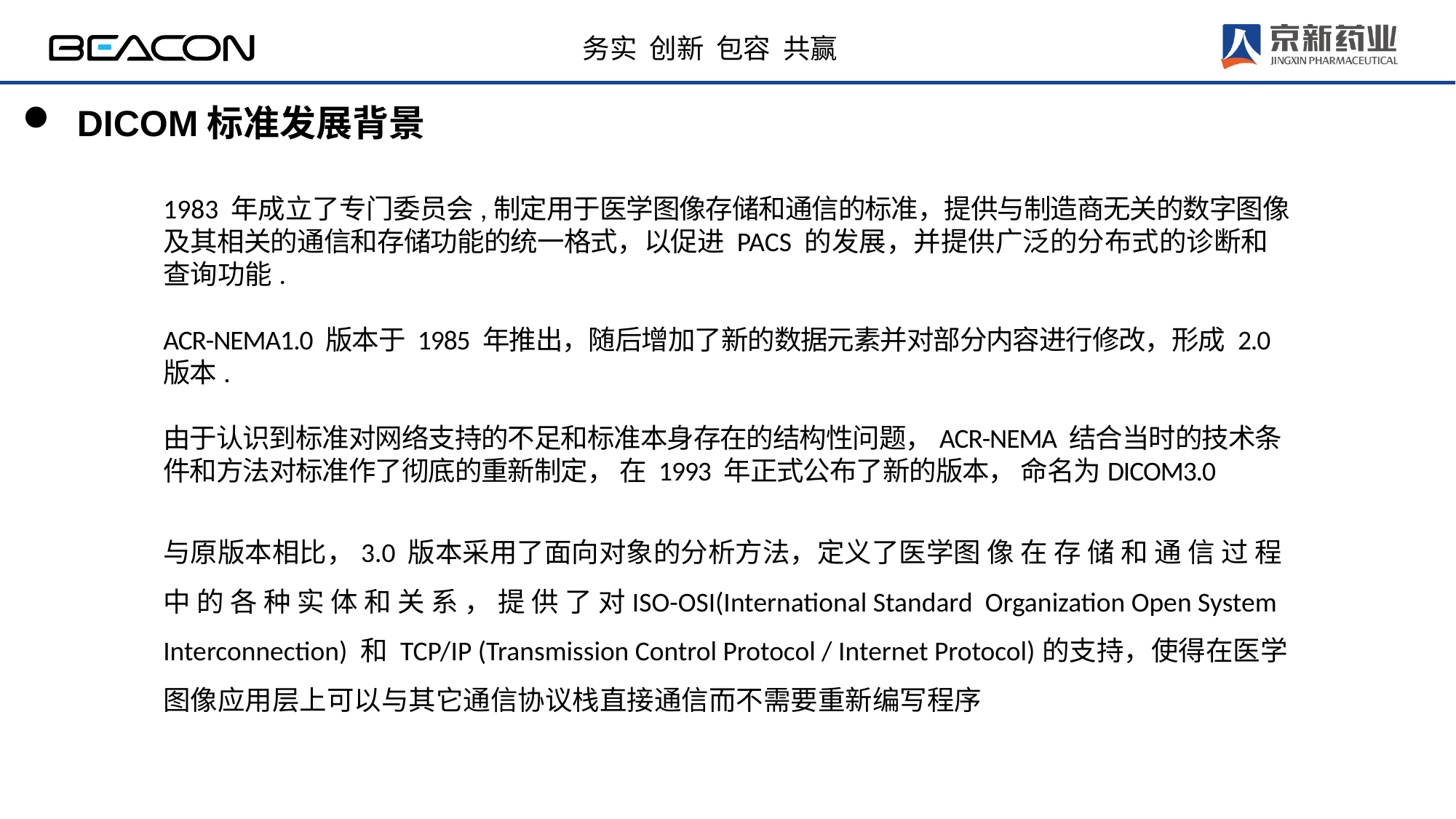

DICOM标准发展背景
1983 年成立了专门委员会,制定用于医学图像存储和通信的标准，提供与制造商无关的数字图像及其相关的通信和存储功能的统一格式，以促进 PACS 的发展，并提供广泛的分布式的诊断和查询功能.

ACR-NEMA1.0 版本于 1985 年推出，随后增加了新的数据元素并对部分内容进行修改，形成 2.0 版本.

由于认识到标准对网络支持的不足和标准本身存在的结构性问题，ACR-NEMA 结合当时的技术条件和方法对标准作了彻底的重新制定， 在 1993 年正式公布了新的版本， 命名为DICOM3.0

与原版本相比，3.0 版本采用了面向对象的分析方法，定义了医学图 像 在 存 储 和 通 信 过 程 中 的 各 种 实 体 和 关 系 ， 提 供 了 对ISO-OSI(International Standard  Organization Open System Interconnection) 和 TCP/IP (Transmission Control Protocol / Internet Protocol)的支持，使得在医学图像应用层上可以与其它通信协议栈直接通信而不需要重新编写程序